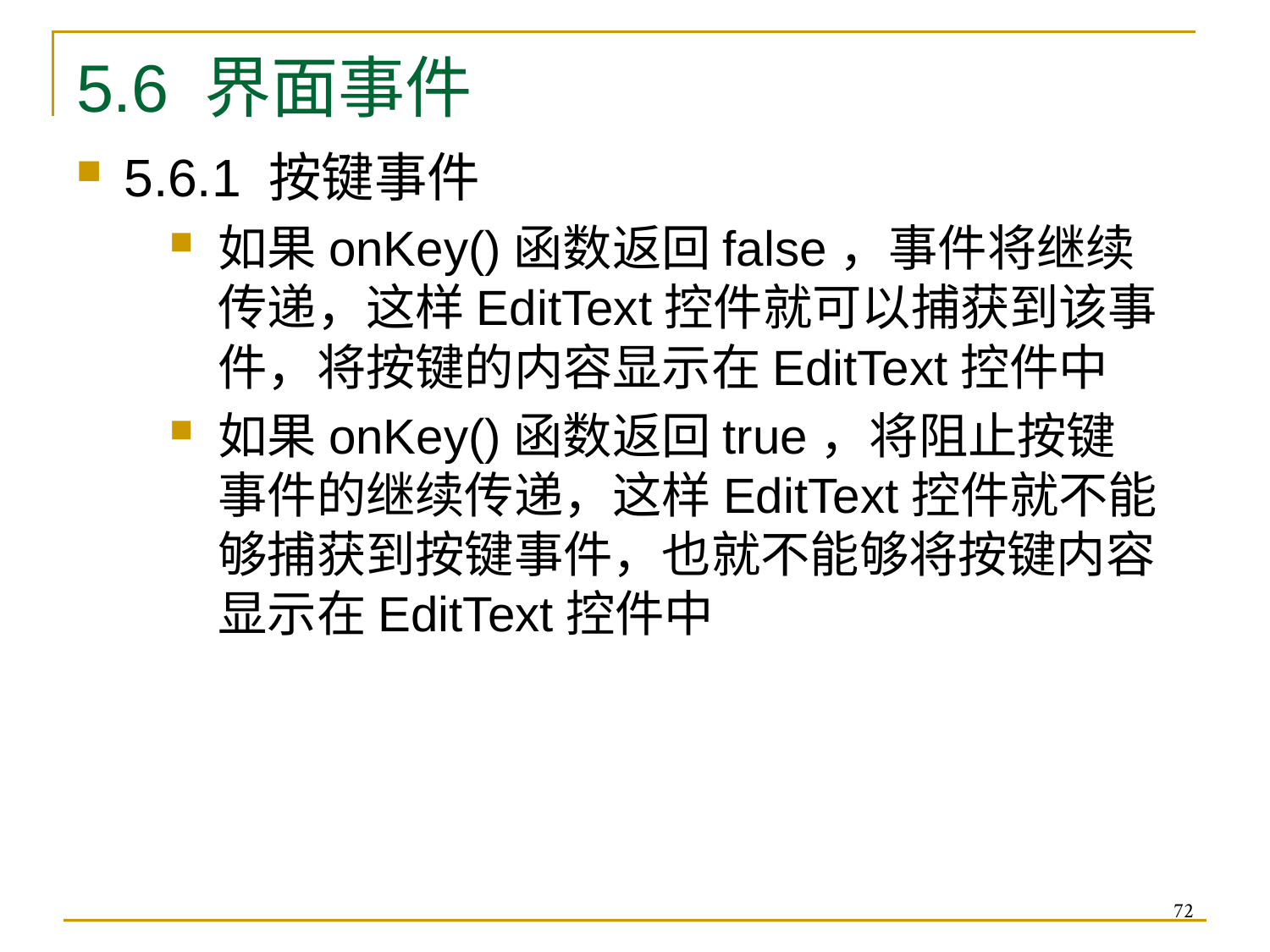

# 5.6 界面事件
5.6.1 按键事件
如果onKey()函数返回false，事件将继续传递，这样EditText控件就可以捕获到该事件，将按键的内容显示在EditText控件中
如果onKey()函数返回true，将阻止按键事件的继续传递，这样EditText控件就不能够捕获到按键事件，也就不能够将按键内容显示在EditText控件中
72